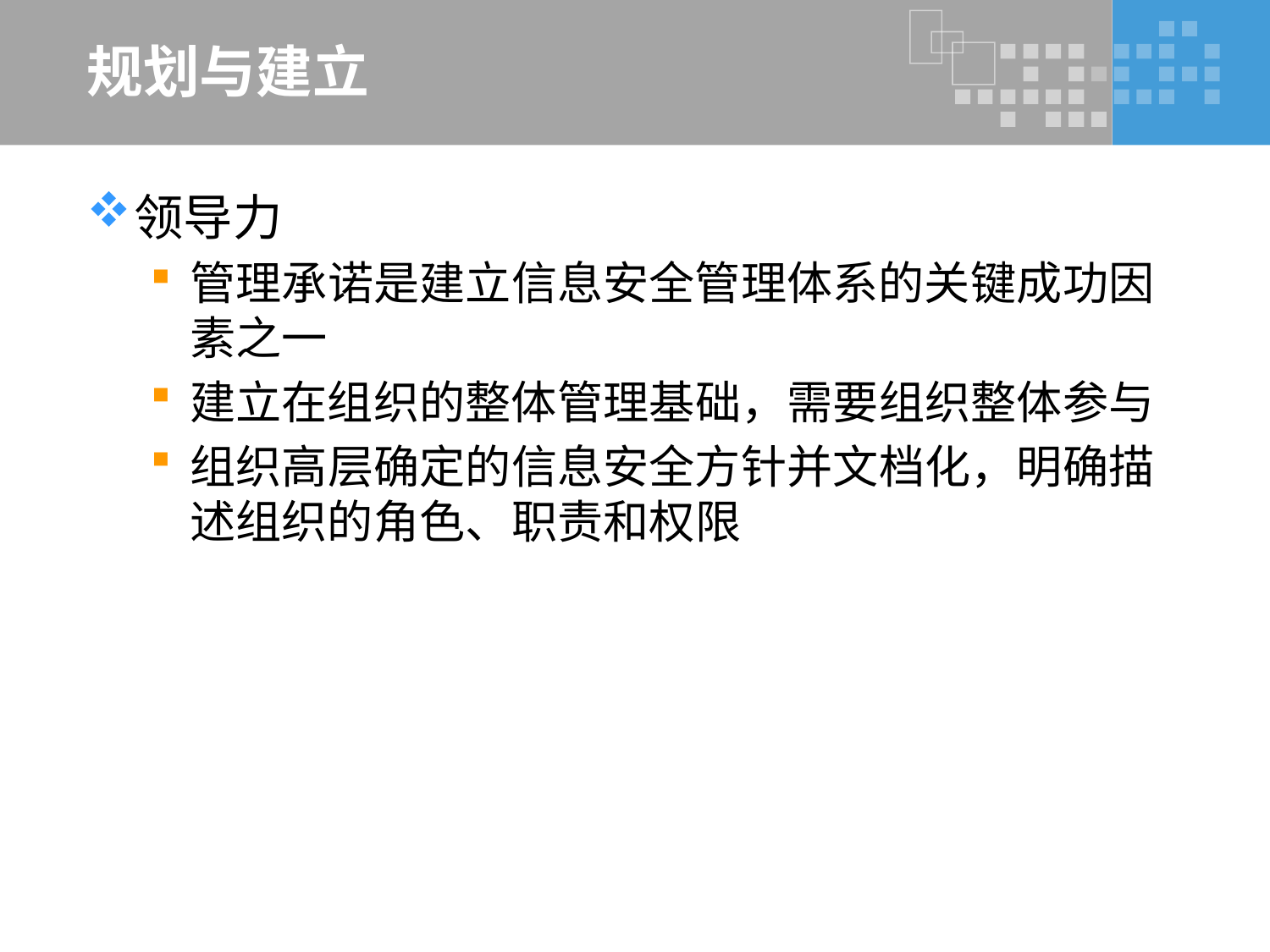

# 规划与建立
领导力
管理承诺是建立信息安全管理体系的关键成功因素之一
建立在组织的整体管理基础，需要组织整体参与
组织高层确定的信息安全方针并文档化，明确描述组织的角色、职责和权限

24